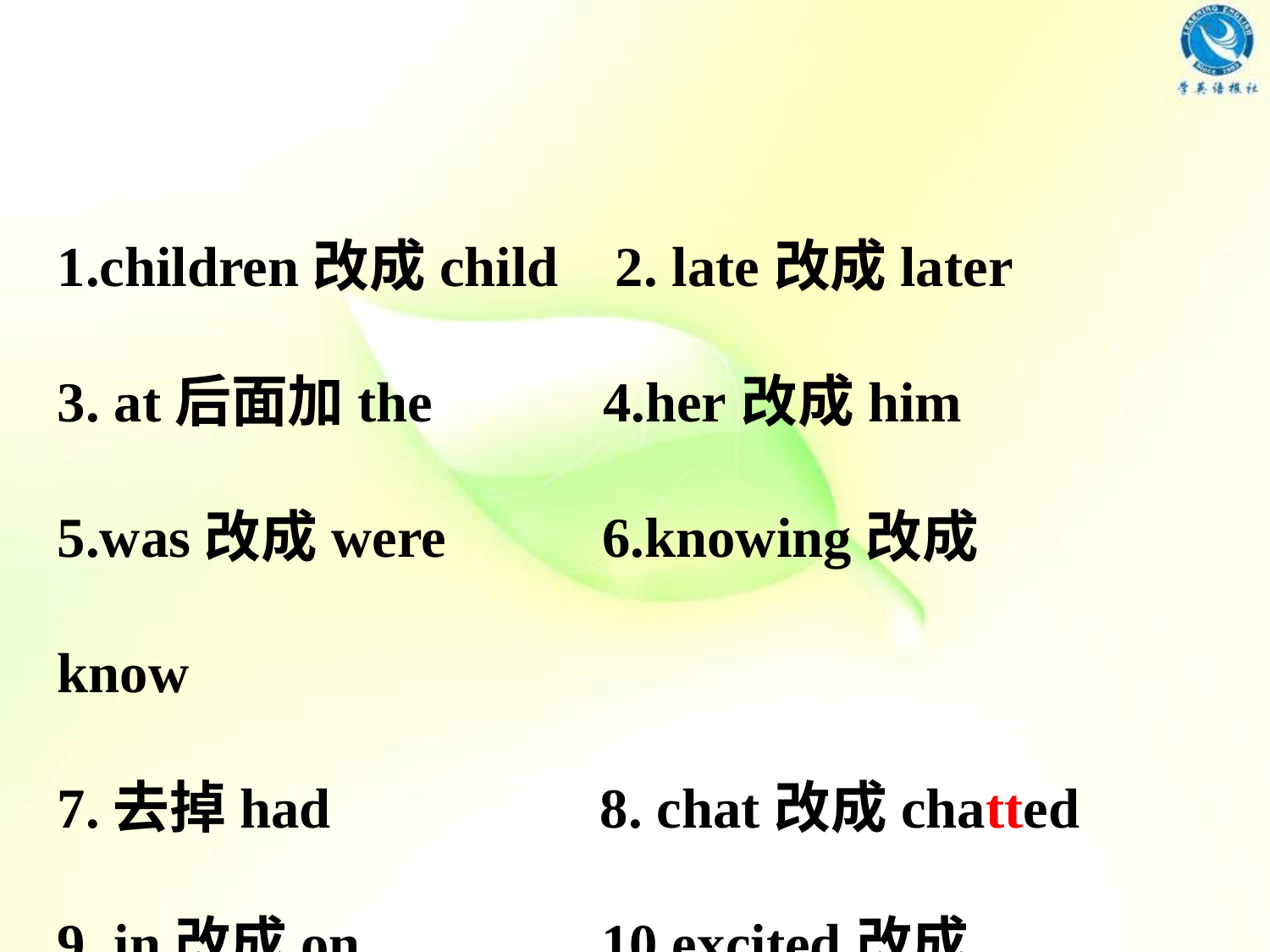

1.children改成child    2. late改成later
3. at后面加the            4.her改成him
5.was改成were           6.knowing改成know
7.去掉had                   8. chat改成chatted
9. in改成on                 10.excited改成exciting